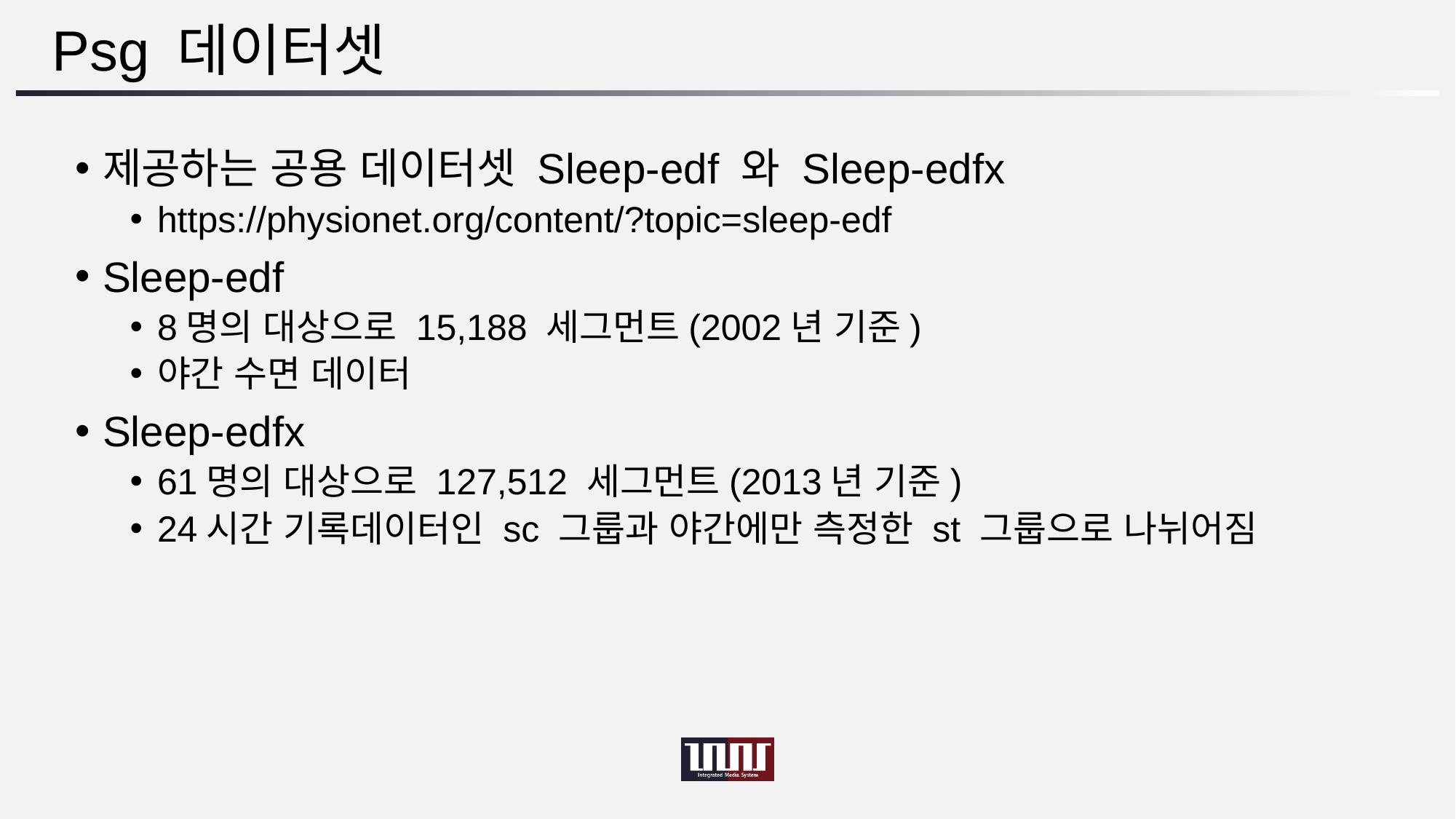

# Psg 데이터셋
제공하는 공용 데이터셋 Sleep-edf 와 Sleep-edfx
https://physionet.org/content/?topic=sleep-edf
Sleep-edf
8명의 대상으로 15,188 세그먼트(2002년 기준)
야간 수면 데이터
Sleep-edfx
61명의 대상으로 127,512 세그먼트(2013년 기준)
24시간 기록데이터인 sc 그룹과 야간에만 측정한 st 그룹으로 나뉘어짐